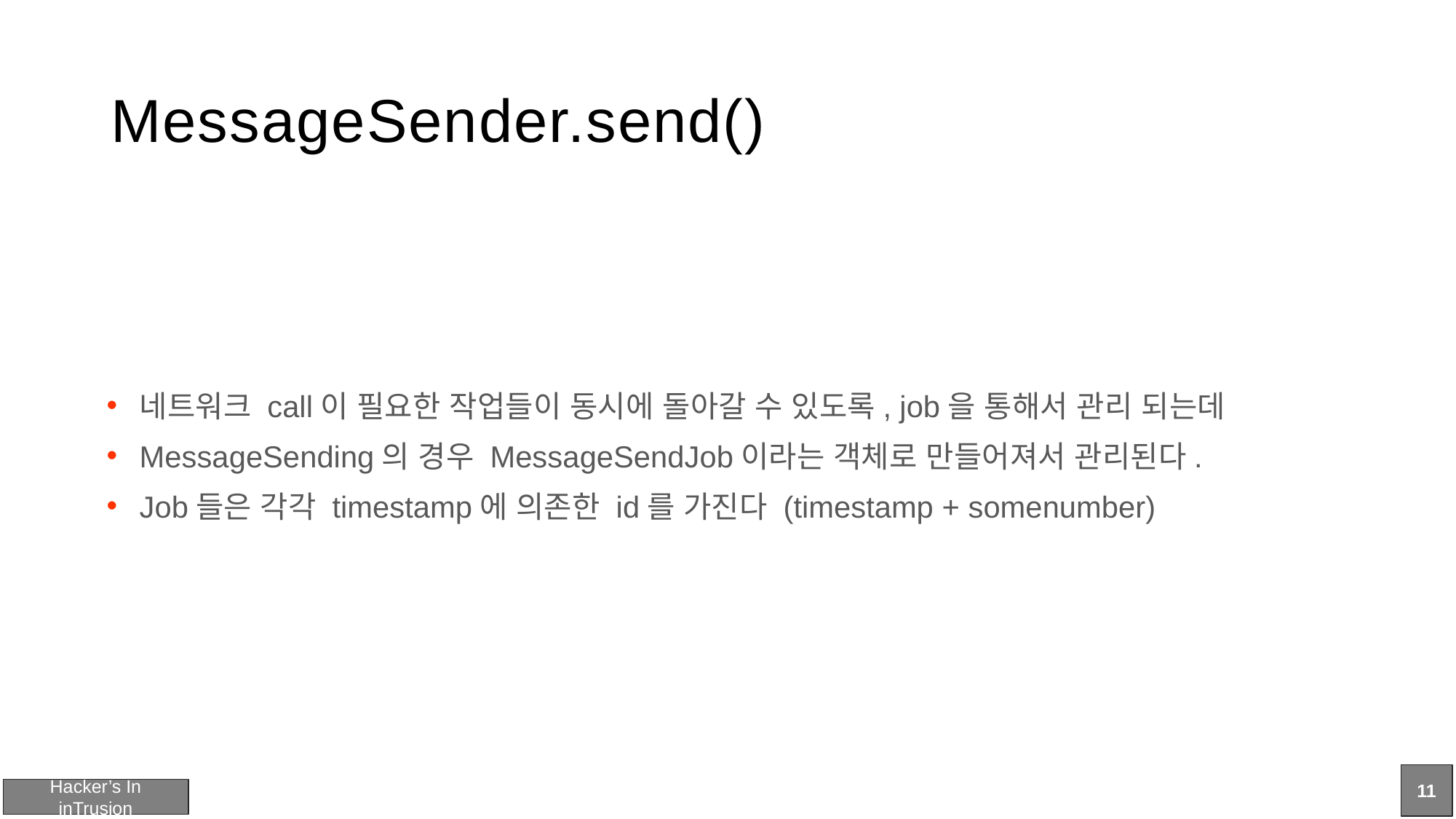

# MessageSender.send()
네트워크 call이 필요한 작업들이 동시에 돌아갈 수 있도록, job을 통해서 관리 되는데
MessageSending의 경우 MessageSendJob이라는 객체로 만들어져서 관리된다.
Job들은 각각 timestamp에 의존한 id를 가진다 (timestamp + somenumber)

11
Hacker’s In inTrusion